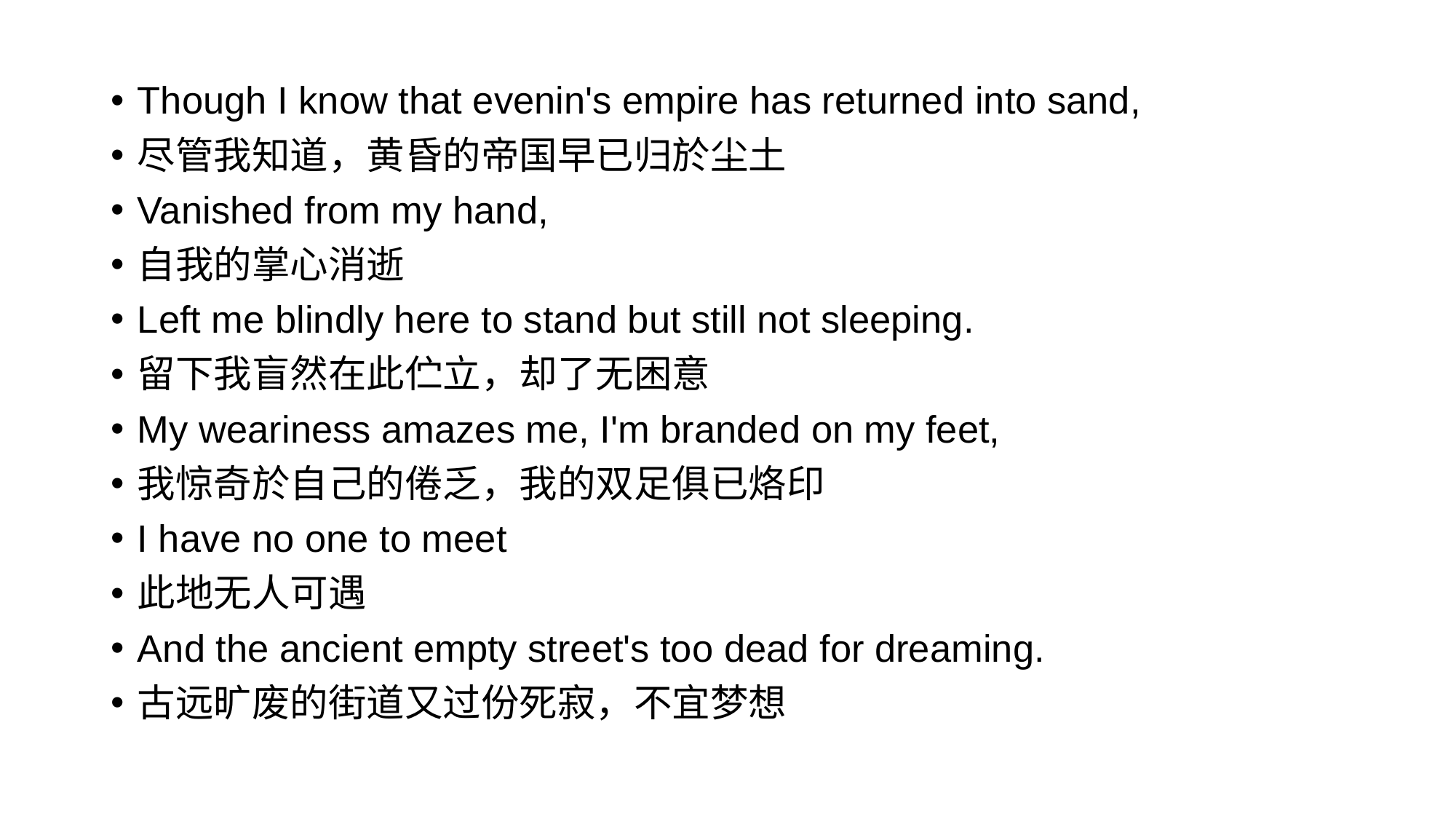

Though I know that evenin's empire has returned into sand,
尽管我知道，黄昏的帝国早已归於尘土
Vanished from my hand,
自我的掌心消逝
Left me blindly here to stand but still not sleeping.
留下我盲然在此伫立，却了无困意
My weariness amazes me, I'm branded on my feet,
我惊奇於自己的倦乏，我的双足俱已烙印
I have no one to meet
此地无人可遇
And the ancient empty street's too dead for dreaming.
古远旷废的街道又过份死寂，不宜梦想